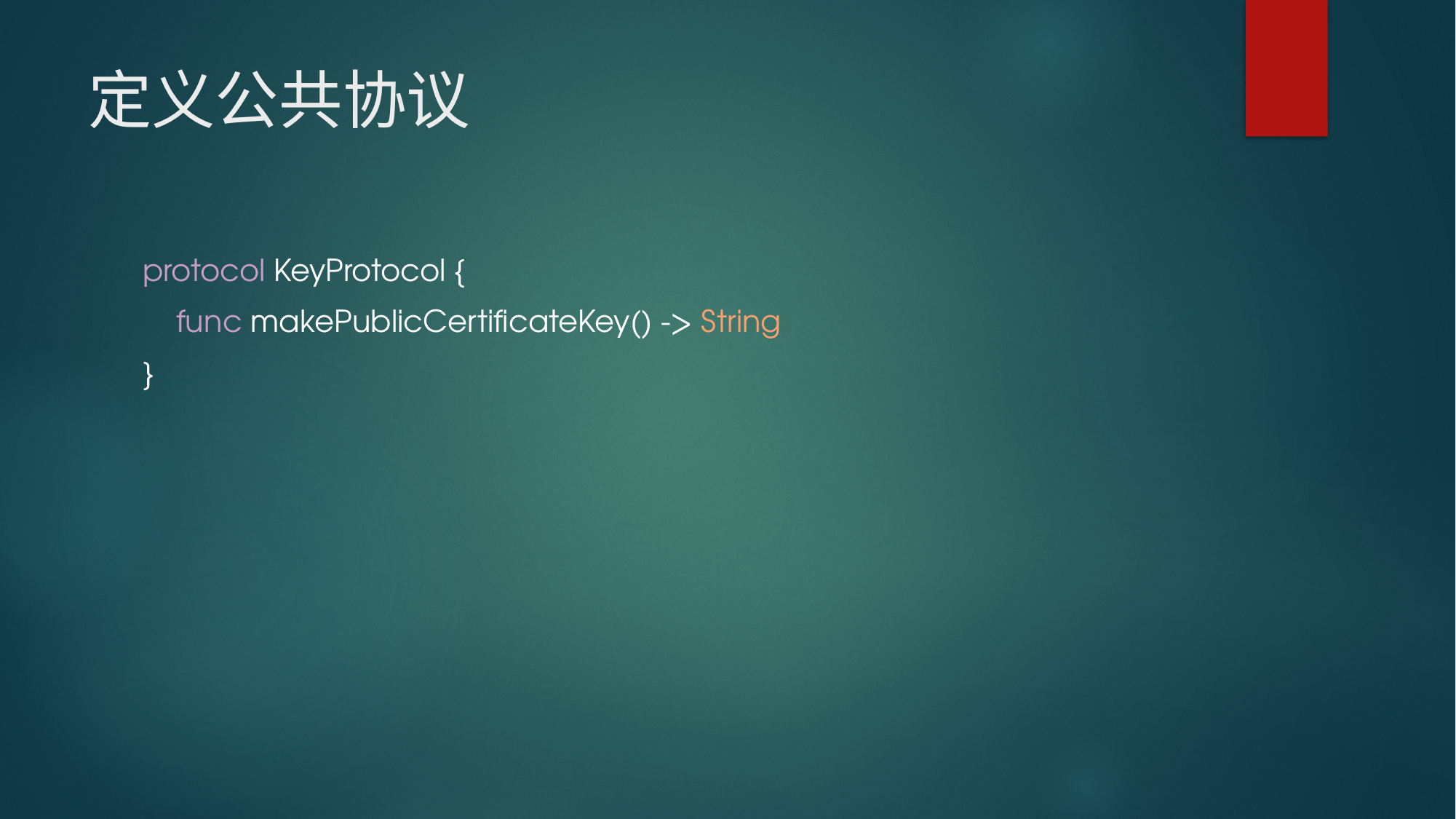

# 定义公共协议
protocol KeyProtocol {
    func makePublicCertificateKey() -> String
}